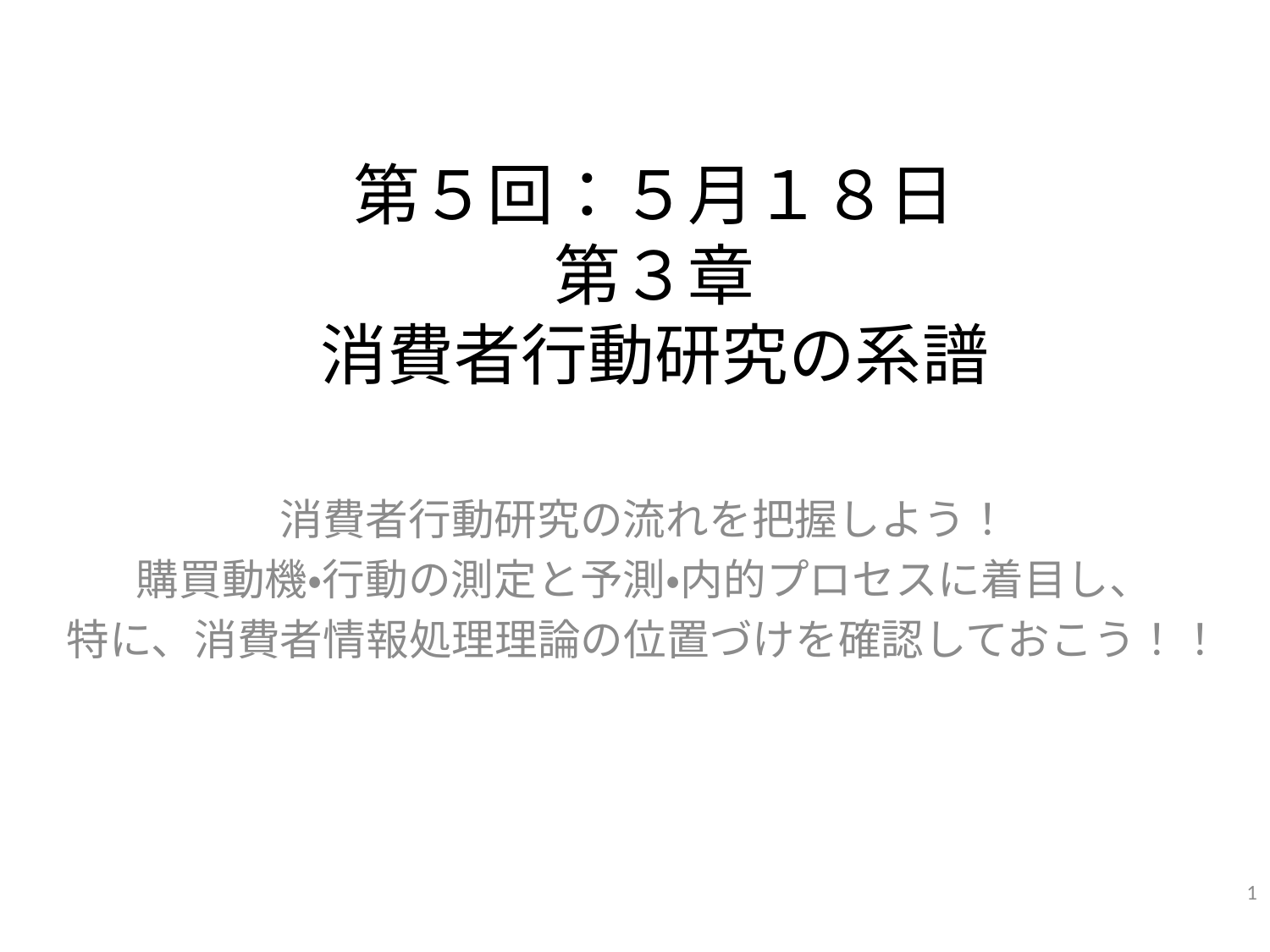

# 第５回：５月１８日 第３章 消費者行動研究の系譜
消費者行動研究の流れを把握しよう！
購買動機・行動の測定と予測・内的プロセスに着目し、
特に、消費者情報処理理論の位置づけを確認しておこう！！
1